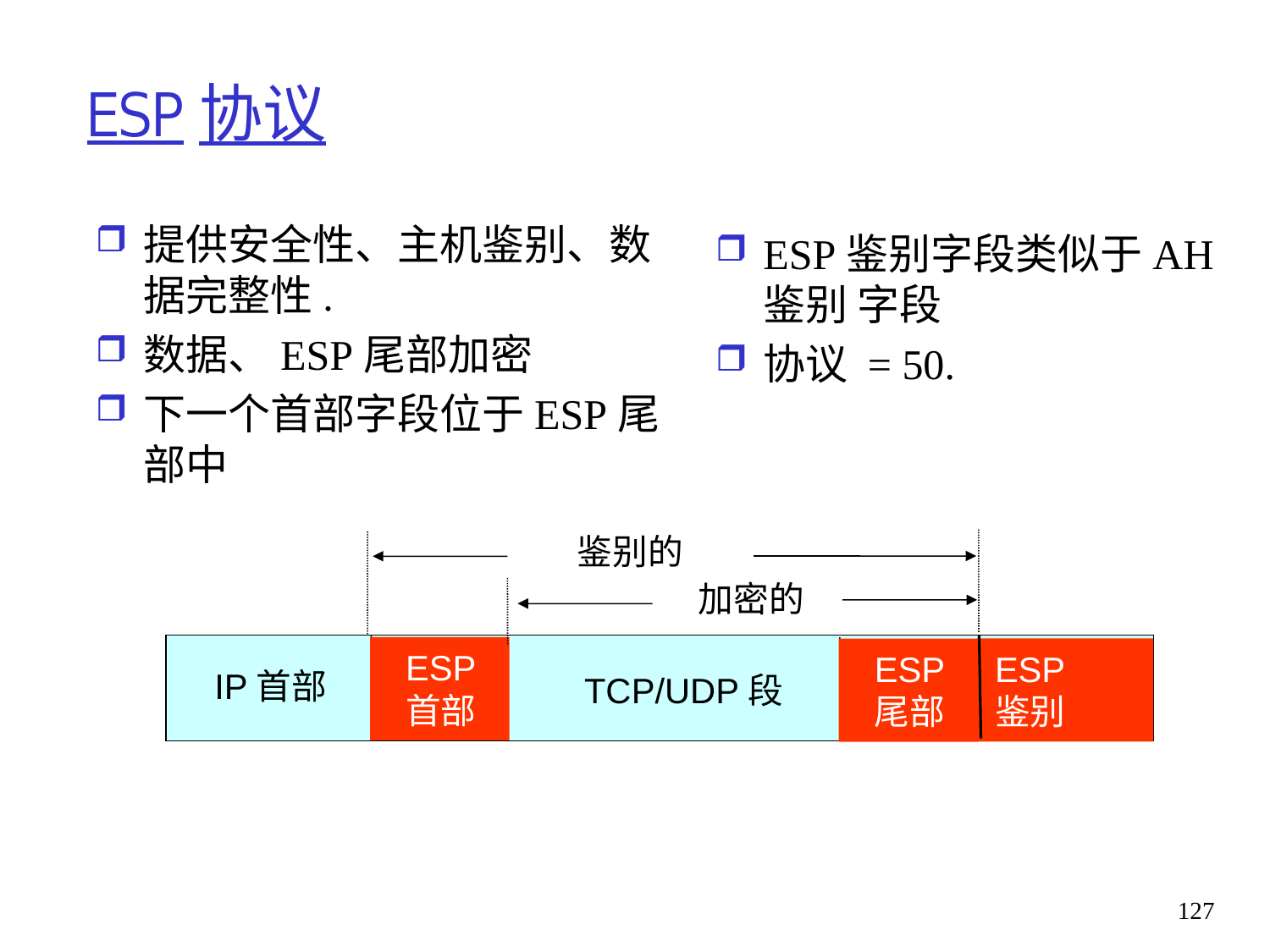

# ESP协议
提供安全性、主机鉴别、数据完整性.
数据、ESP尾部加密
下一个首部字段位于ESP尾部中
ESP鉴别字段类似于AH 鉴别 字段
协议 = 50.
鉴别的

加密的

ESP
鉴别

ESP
尾部
ESP
首部
IP首部
TCP/UDP段
127